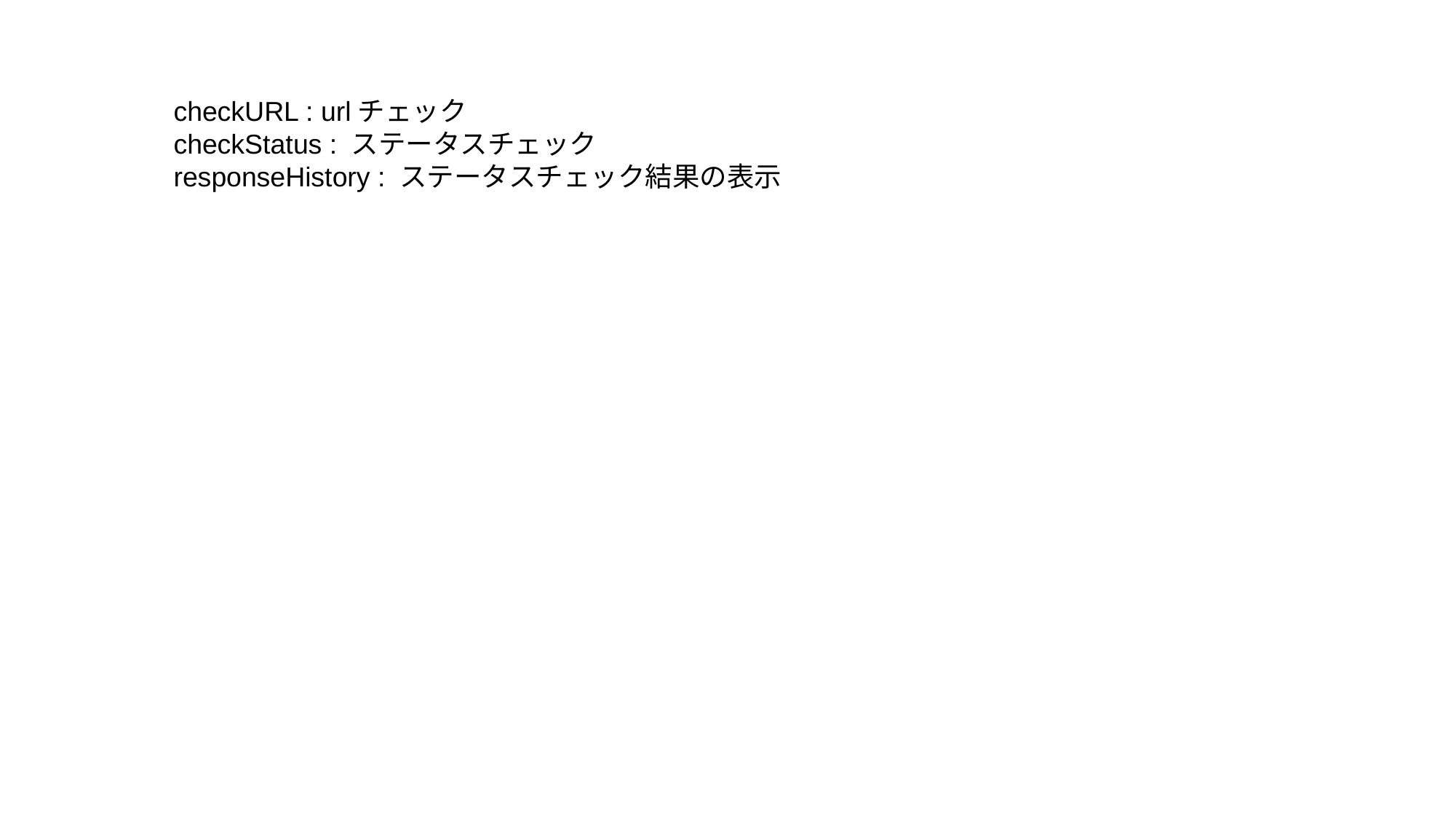

checkURL : urlチェック
checkStatus : ステータスチェック
responseHistory : ステータスチェック結果の表示